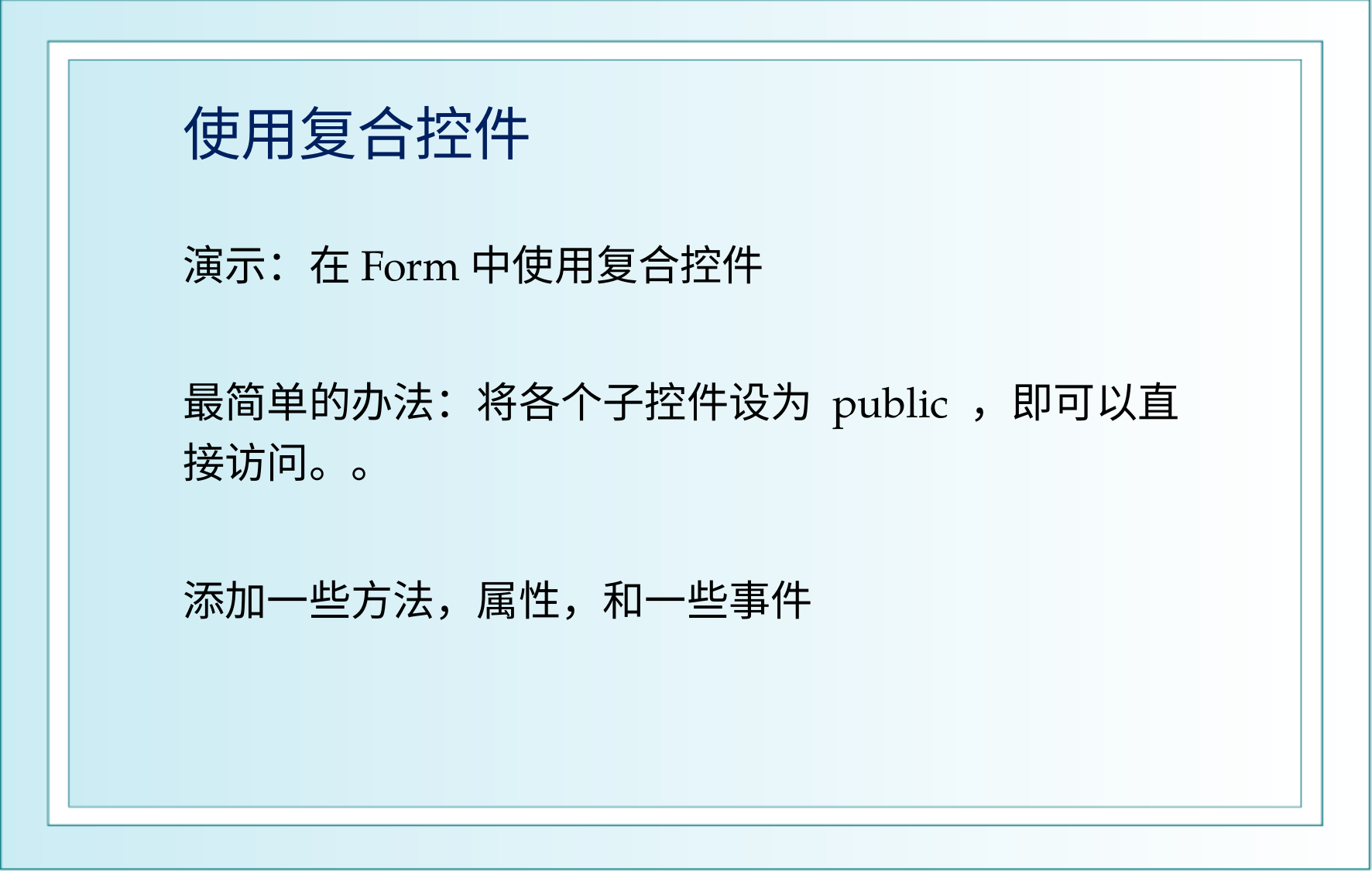

# 使用复合控件
演示：在Form中使用复合控件

最简单的办法：将各个子控件设为 public ，即可以直接访问。。

添加一些方法，属性，和一些事件